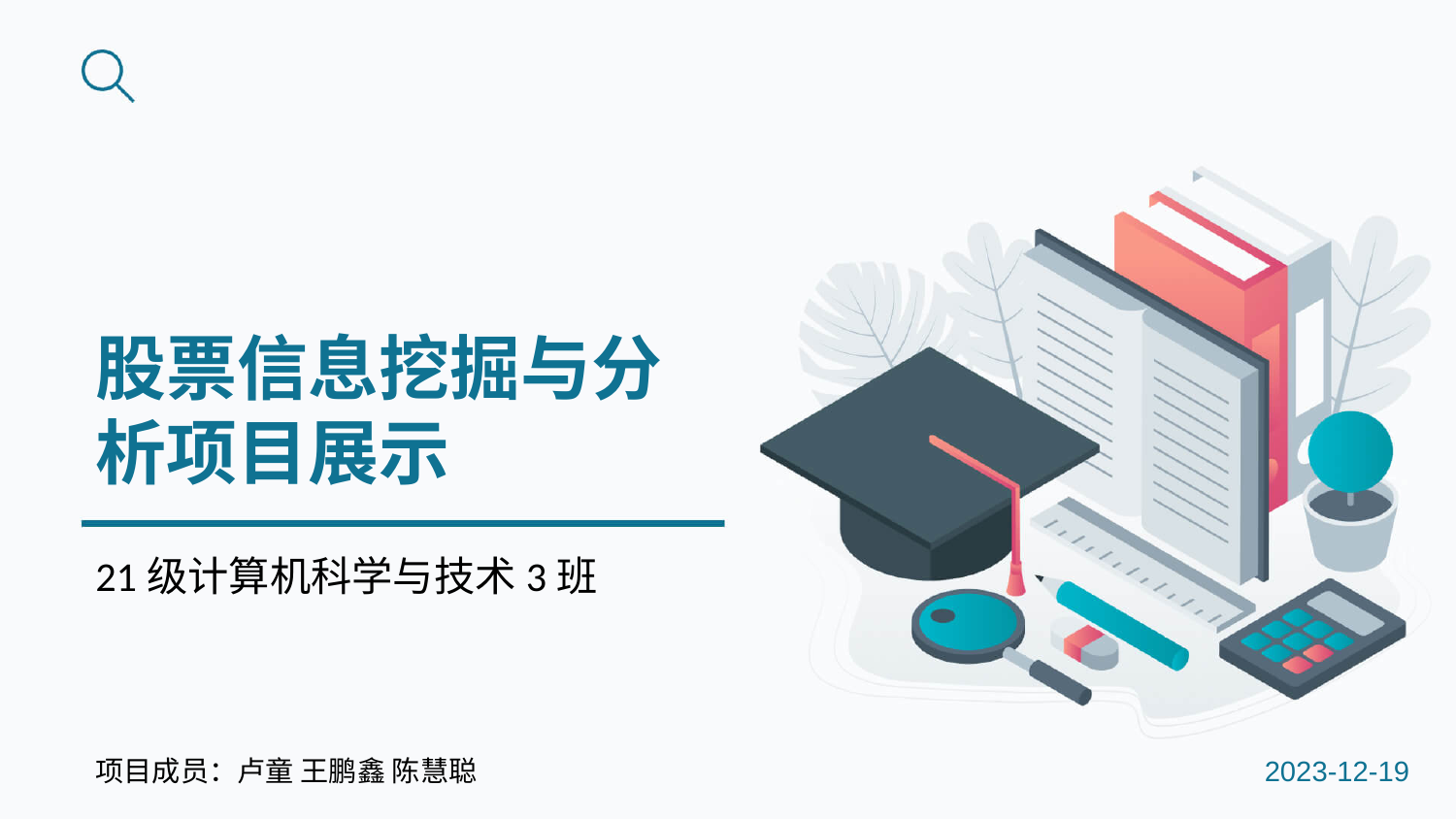

股票信息挖掘与分析项目展示
21级计算机科学与技术3班
项目成员：卢童 王鹏鑫 陈慧聪
2023-12-19